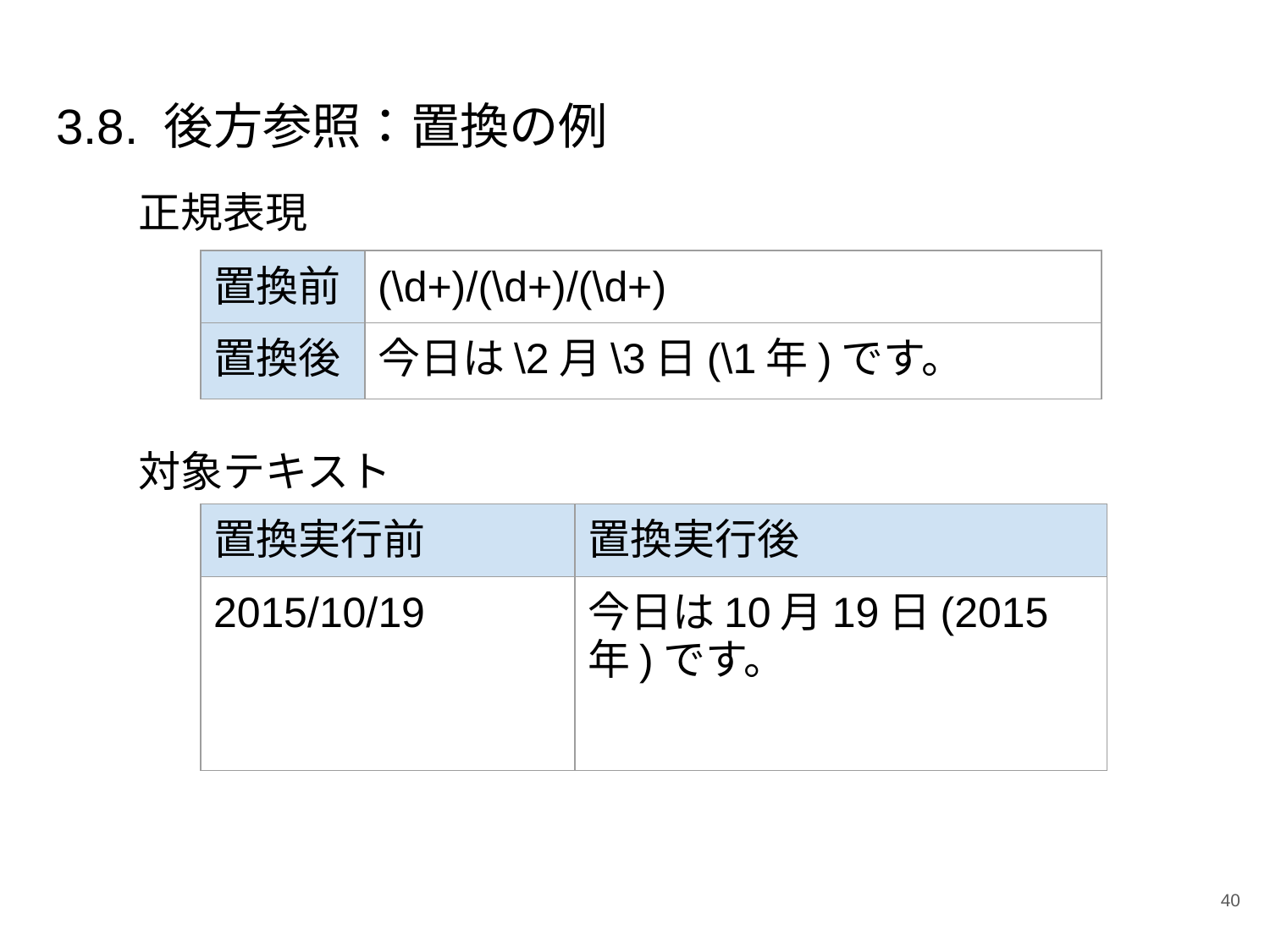

# 3.8. 後方参照：置換の例
正規表現
| 置換前 | (\d+)/(\d+)/(\d+) |
| --- | --- |
| 置換後 | 今日は\2月\3日(\1年)です。 |
対象テキスト
| 置換実行前 | 置換実行後 |
| --- | --- |
| 2015/10/19 | 今日は10月19日(2015年)です。 |
40